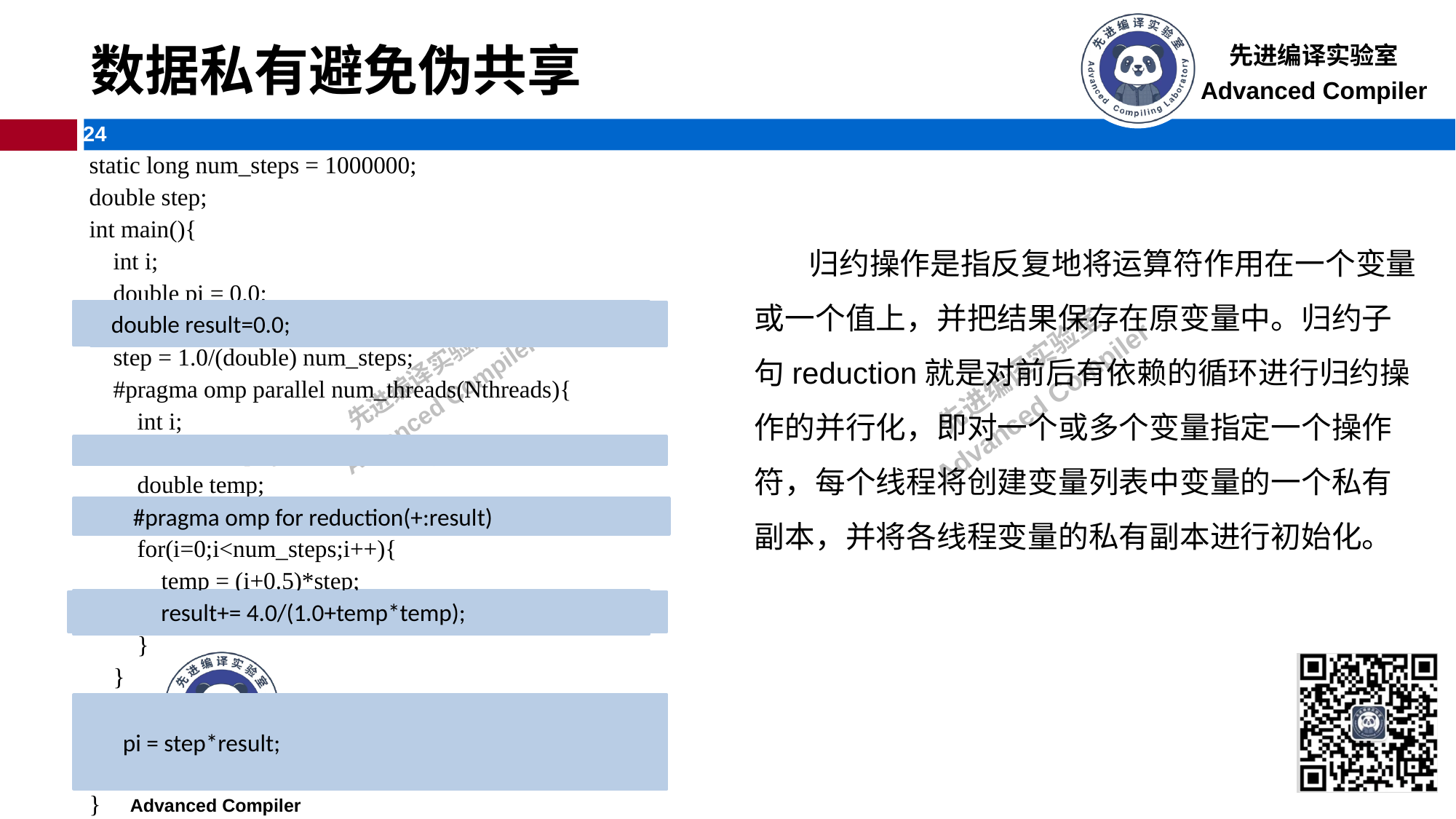

# 数据私有避免伪共享
static long num_steps = 1000000;
double step;
int main(){
    int i;
    double pi = 0.0;
    double result[Nthreads]={0.0};
    step = 1.0/(double) num_steps;
    #pragma omp parallel num_threads(Nthreads){
        int i;
        int id = omp_get_thread_num();
        double temp;
        #pragma omp for
        for(i=0;i<num_steps;i++){
            temp = (i+0.5)*step;
            resut[id] += 4.0/(1.0+temp*temp);
        }
    }
   for(i=0;i<Nthreads;i++)
        pi += result[i];
    pi = step*pi;
}
       归约操作是指反复地将运算符作用在一个变量或一个值上，并把结果保存在原变量中。归约子句reduction就是对前后有依赖的循环进行归约操作的并行化，即对一个或多个变量指定一个操作符，每个线程将创建变量列表中变量的一个私有副本，并将各线程变量的私有副本进行初始化。
     double result=0.0;

         #pragma omp for reduction(+:result)

               result+= 4.0/(1.0+temp*temp);
       pi = step*result;